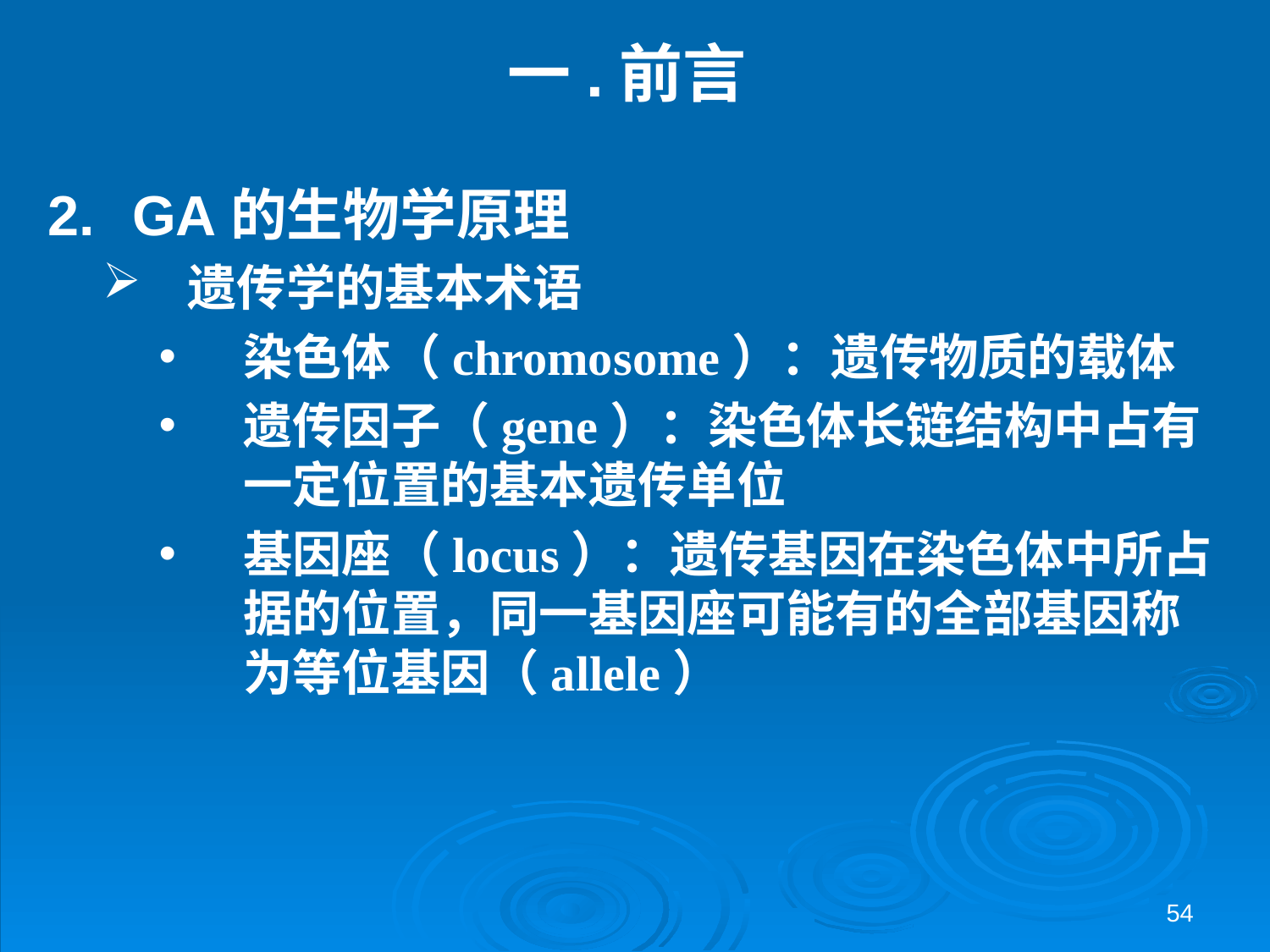

# 一.前言
GA的生物学原理
遗传学的基本术语
染色体（chromosome）：遗传物质的载体
遗传因子（gene）：染色体长链结构中占有一定位置的基本遗传单位
基因座（locus）：遗传基因在染色体中所占据的位置，同一基因座可能有的全部基因称为等位基因（allele）

54